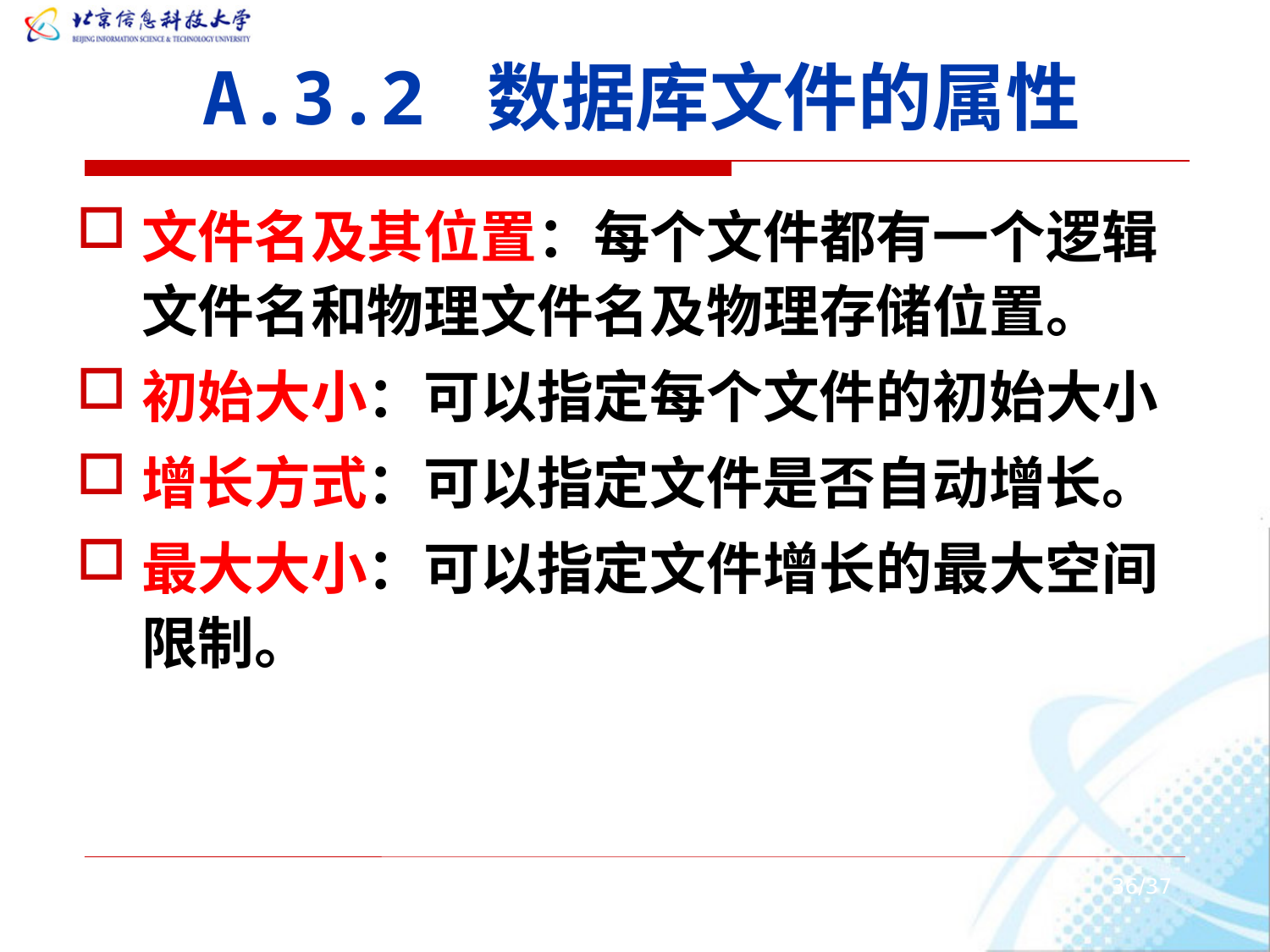

# A.3.2 数据库文件的属性
文件名及其位置：每个文件都有一个逻辑文件名和物理文件名及物理存储位置。
初始大小：可以指定每个文件的初始大小
增长方式：可以指定文件是否自动增长。
最大大小：可以指定文件增长的最大空间限制。

36/37